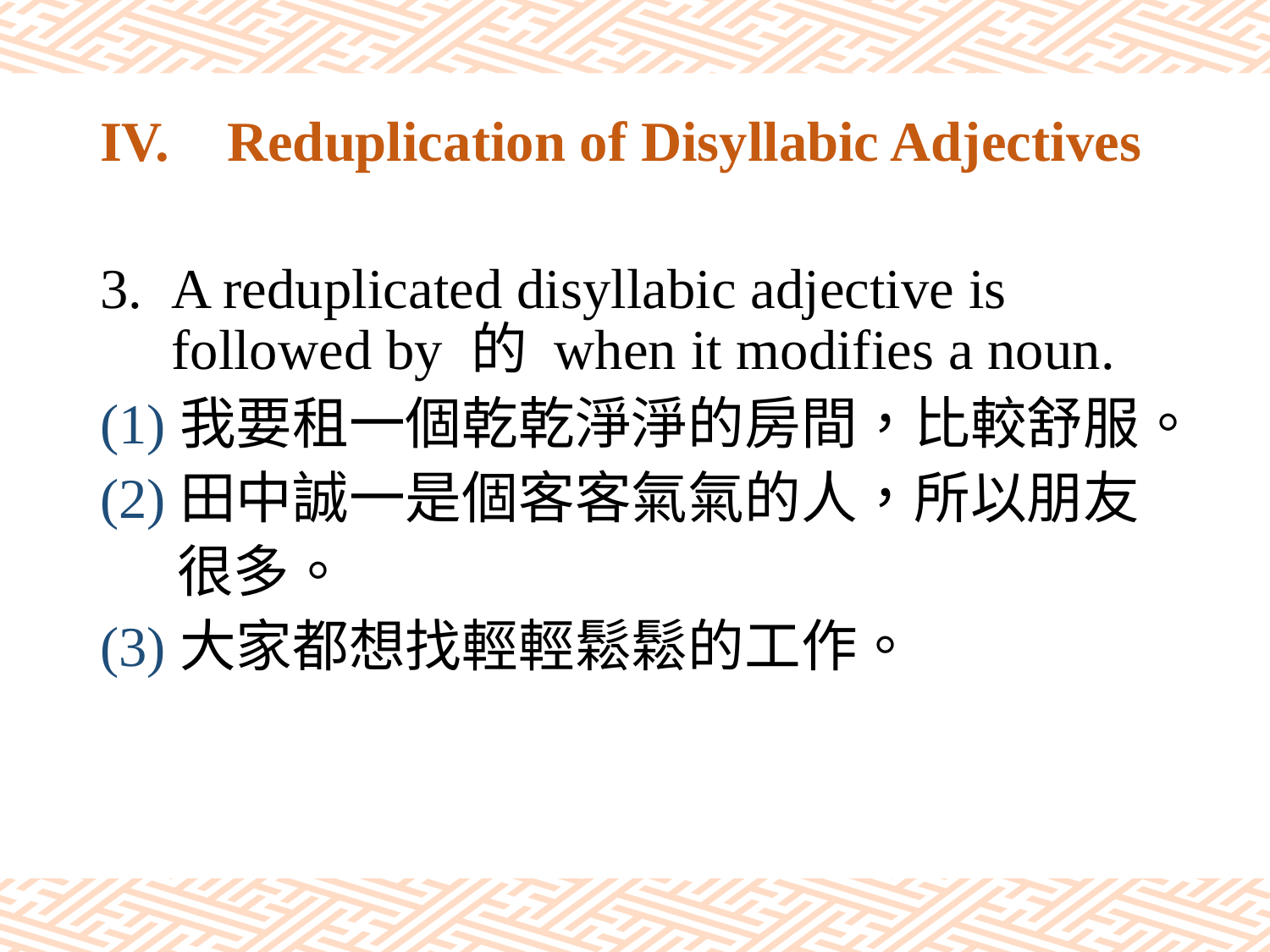

# IV.	Reduplication of Disyllabic Adjectives
A reduplicated disyllabic adjective is followed by 的 when it modifies a noun.
(1)我要租一個乾乾淨淨的房間，比較舒服。
(2)田中誠一是個客客氣氣的人，所以朋友
     很多。
(3)大家都想找輕輕鬆鬆的工作。